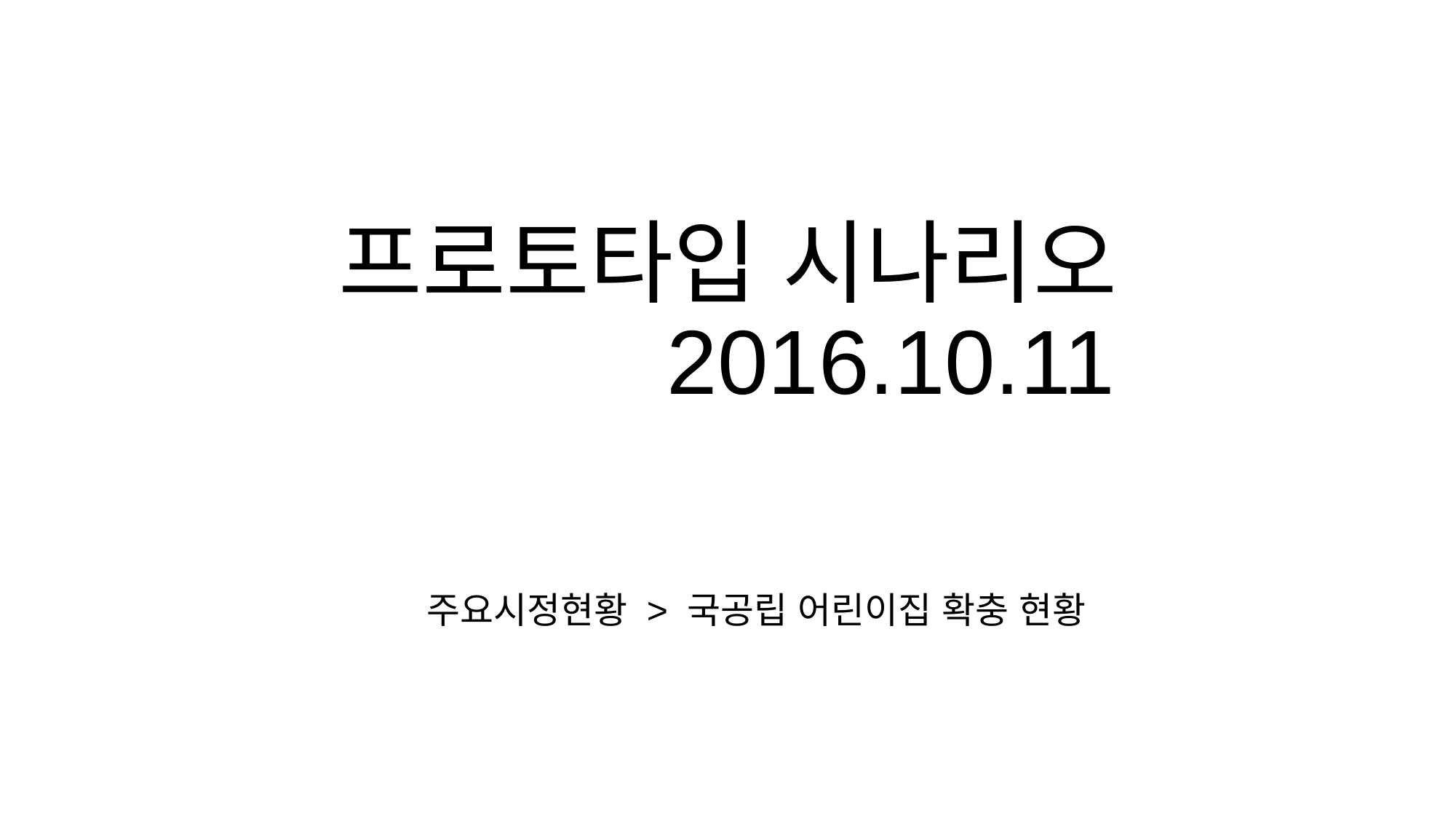

# 프로토타입 시나리오 2016.10.11
주요시정현황 > 국공립 어린이집 확충 현황